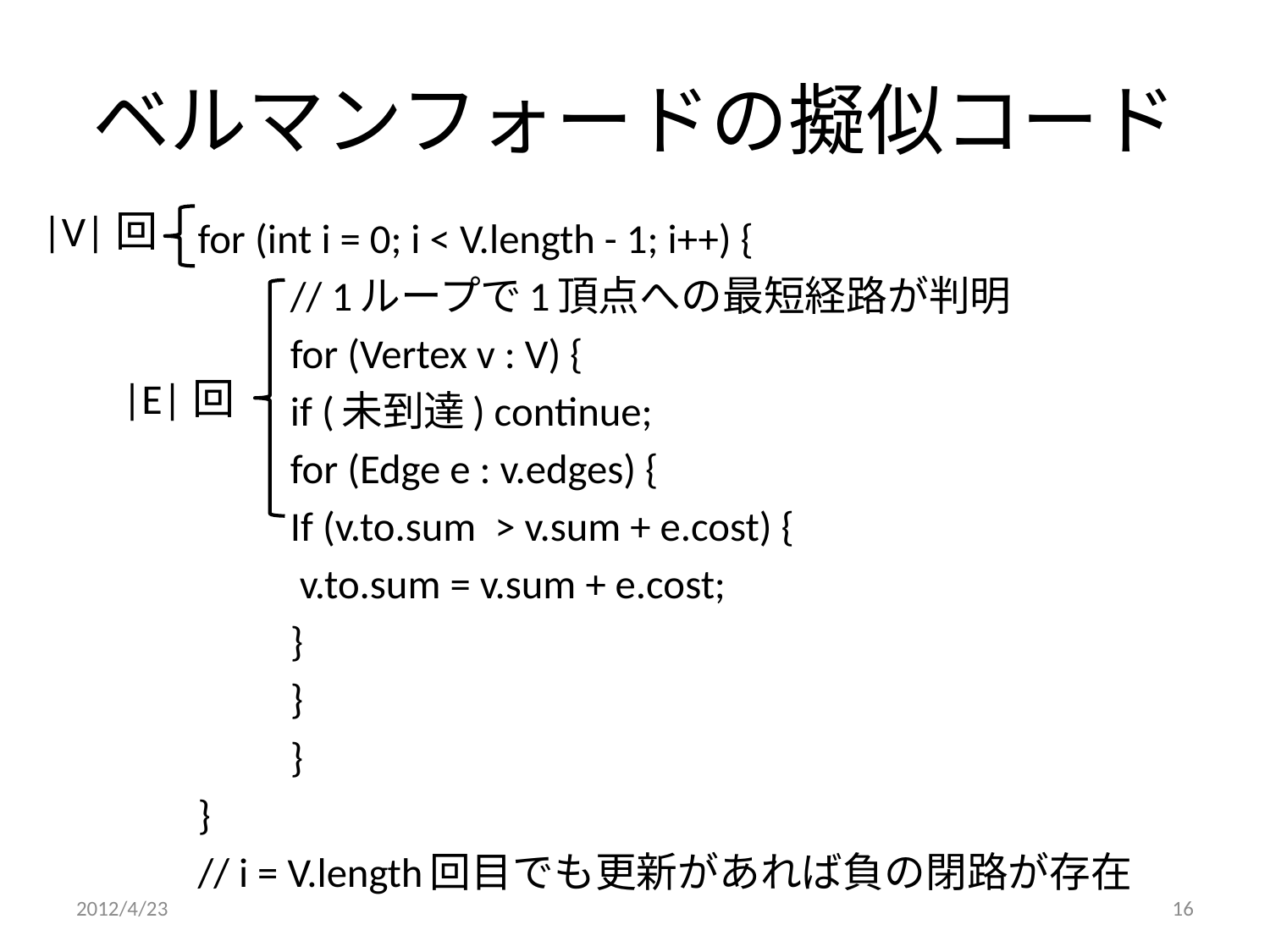

# ベルマンフォードの擬似コード
|V|回

for (int i = 0; i < V.length - 1; i++) {
	// 1ループで1頂点への最短経路が判明
	for (Vertex v : V) {
		if (未到達) continue;
		for (Edge e : v.edges) {
			If (v.to.sum  > v.sum + e.cost) {
				 v.to.sum = v.sum + e.cost;
			}
		}
	}
}
// i = V.length回目でも更新があれば負の閉路が存在

|E|回
2012/4/23
16